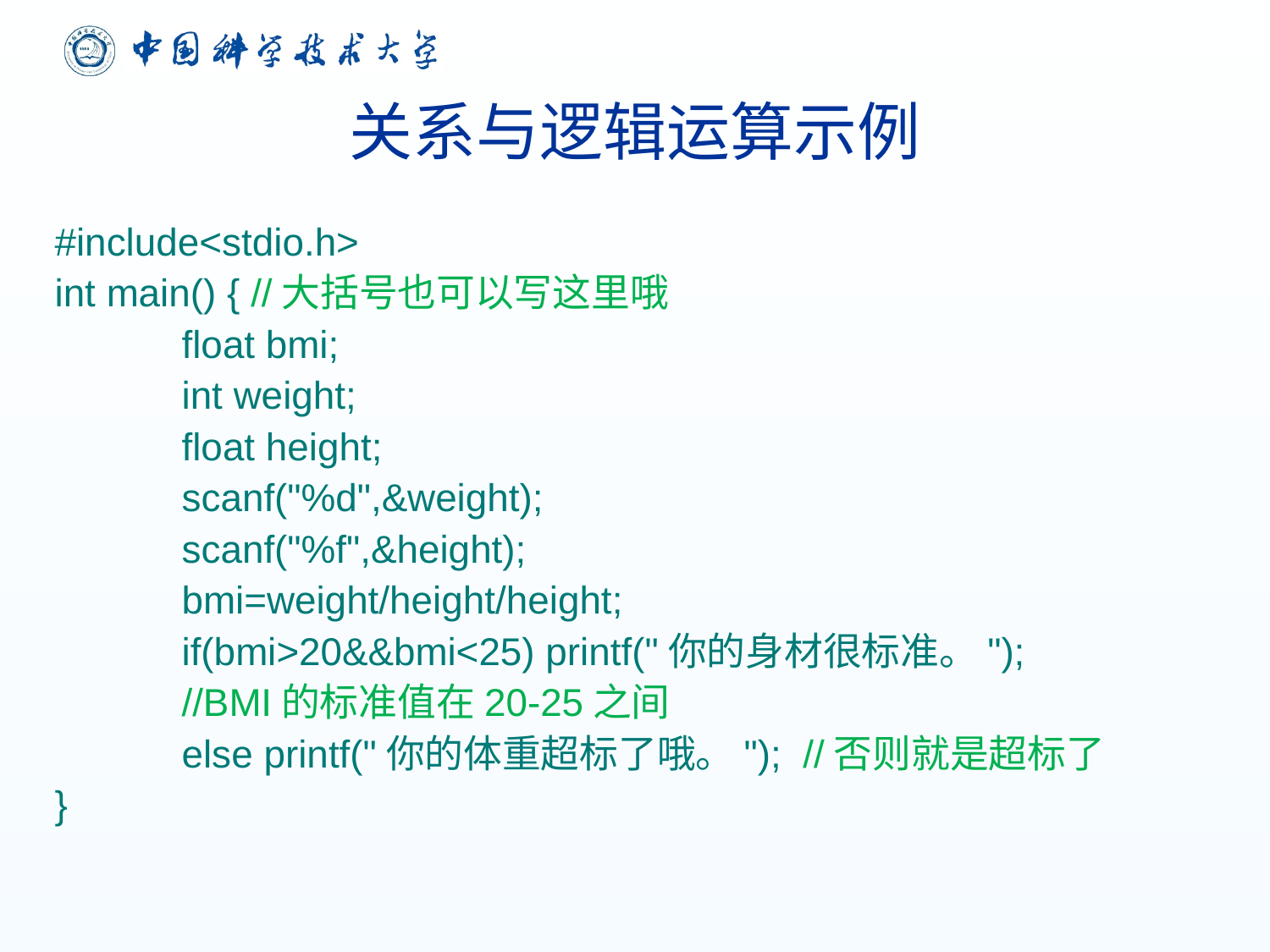

# 关系与逻辑运算示例
#include<stdio.h>
int main() { //大括号也可以写这里哦
	float bmi;
	int weight;
	float height;
 	scanf("%d",&weight);
	scanf("%f",&height);
	bmi=weight/height/height;
	if(bmi>20&&bmi<25) printf("你的身材很标准。");
	//BMI的标准值在20-25之间
	else printf("你的体重超标了哦。");  //否则就是超标了
}